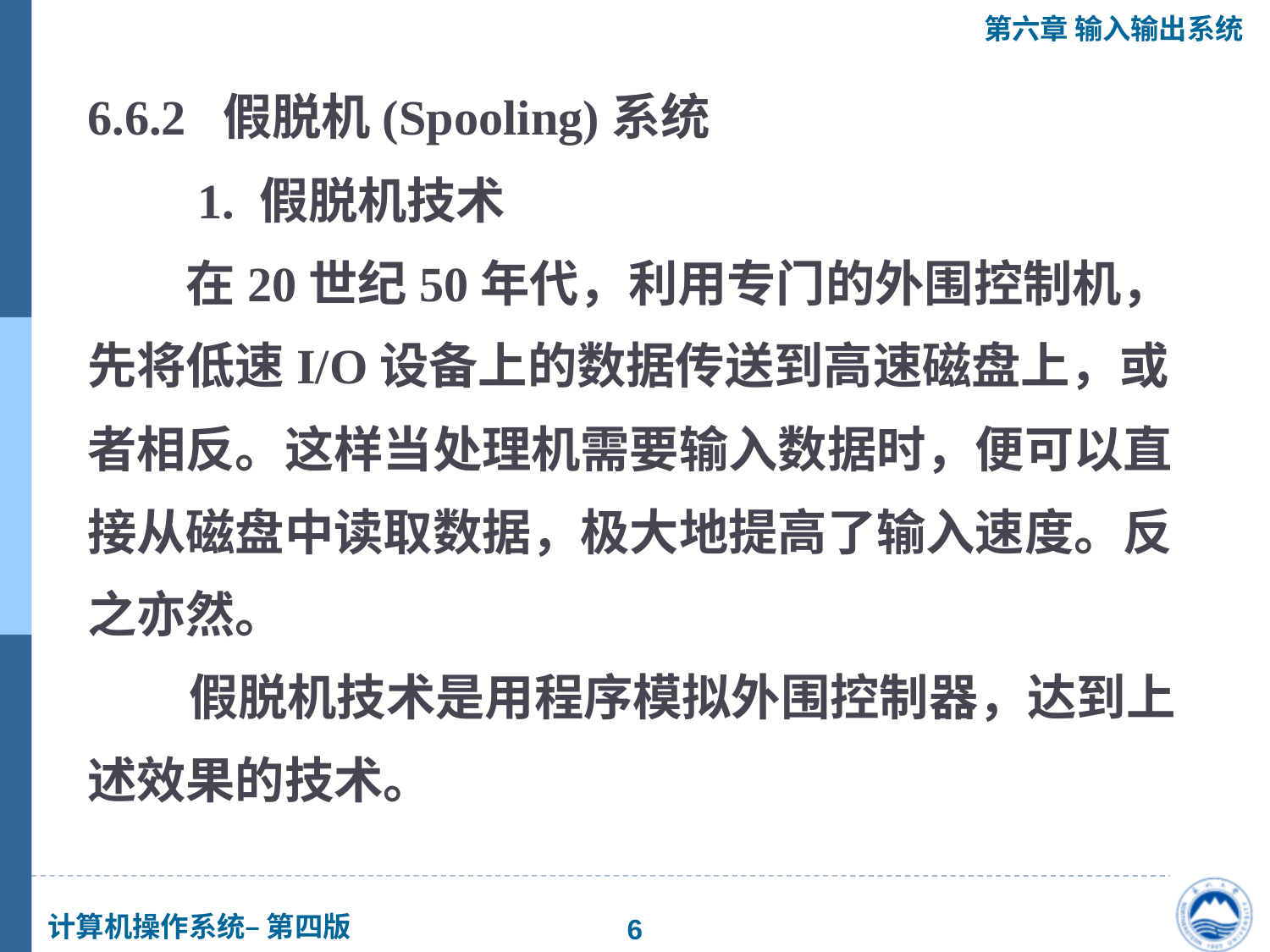

6.6.2  假脱机(Spooling)系统
　　1. 假脱机技术
　　在20世纪50年代，利用专门的外围控制机，先将低速I/O设备上的数据传送到高速磁盘上，或者相反。这样当处理机需要输入数据时，便可以直接从磁盘中读取数据，极大地提高了输入速度。反之亦然。
        假脱机技术是用程序模拟外围控制器，达到上述效果的技术。